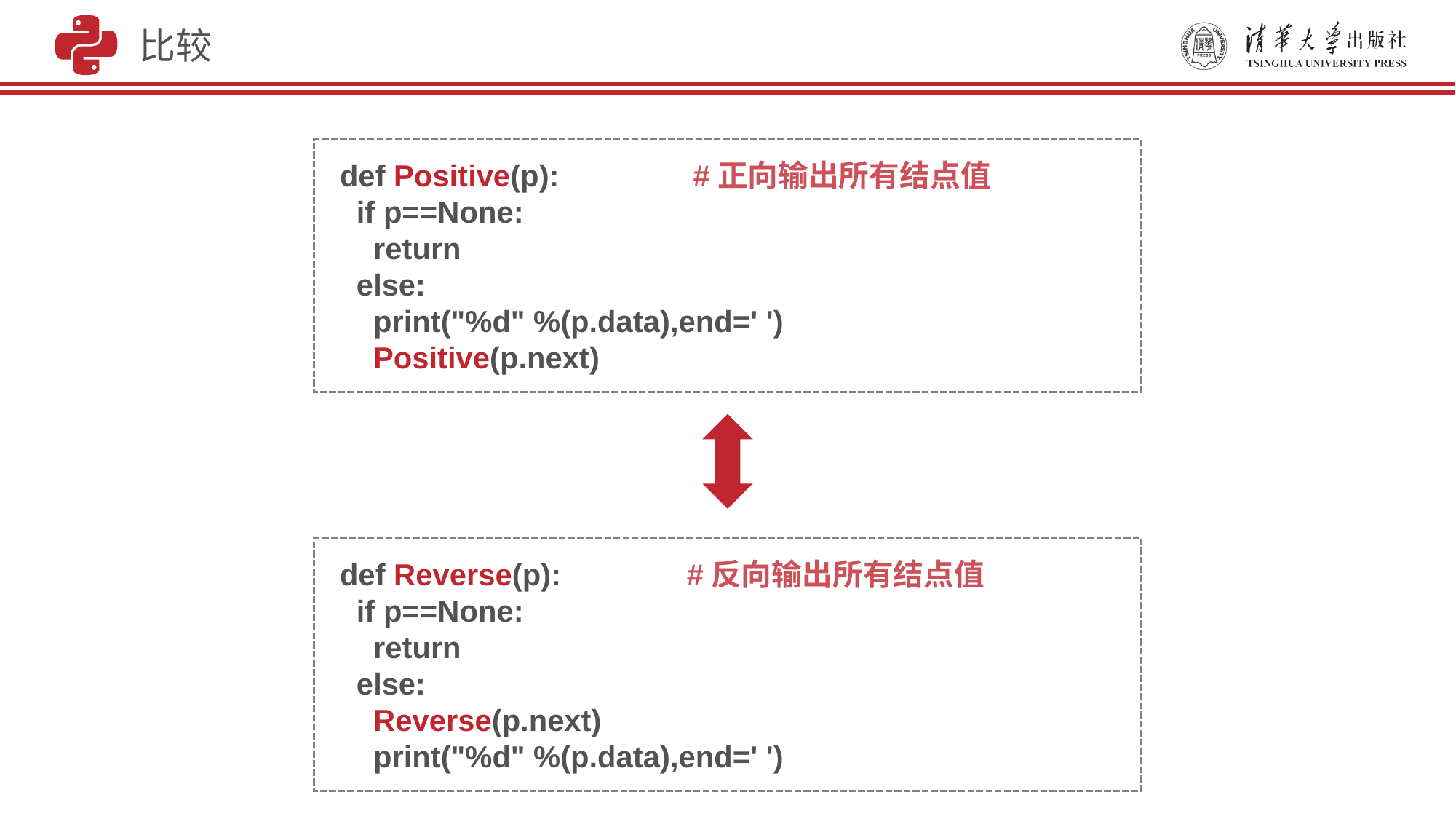

比较
def Positive(p):                #正向输出所有结点值
  if p==None:
    return
  else:
    print("%d" %(p.data),end=' ')
    Positive(p.next)

def Reverse(p):               #反向输出所有结点值
  if p==None:
    return
  else:
    Reverse(p.next)
    print("%d" %(p.data),end=' ')